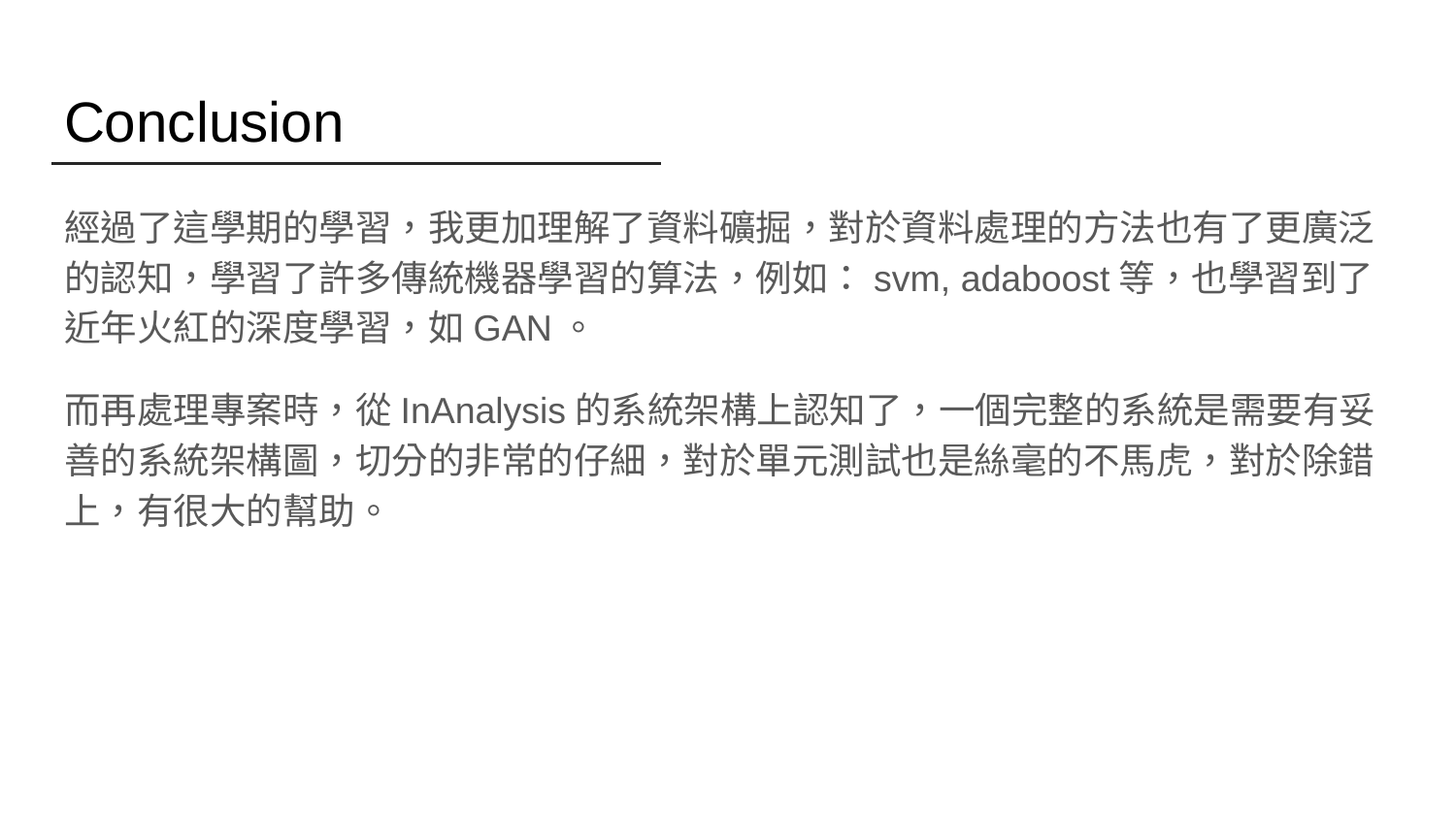

# Conclusion
經過了這學期的學習，我更加理解了資料礦掘，對於資料處理的方法也有了更廣泛的認知，學習了許多傳統機器學習的算法，例如：svm, adaboost等，也學習到了近年火紅的深度學習，如GAN。
而再處理專案時，從InAnalysis的系統架構上認知了，一個完整的系統是需要有妥善的系統架構圖，切分的非常的仔細，對於單元測試也是絲毫的不馬虎，對於除錯上，有很大的幫助。